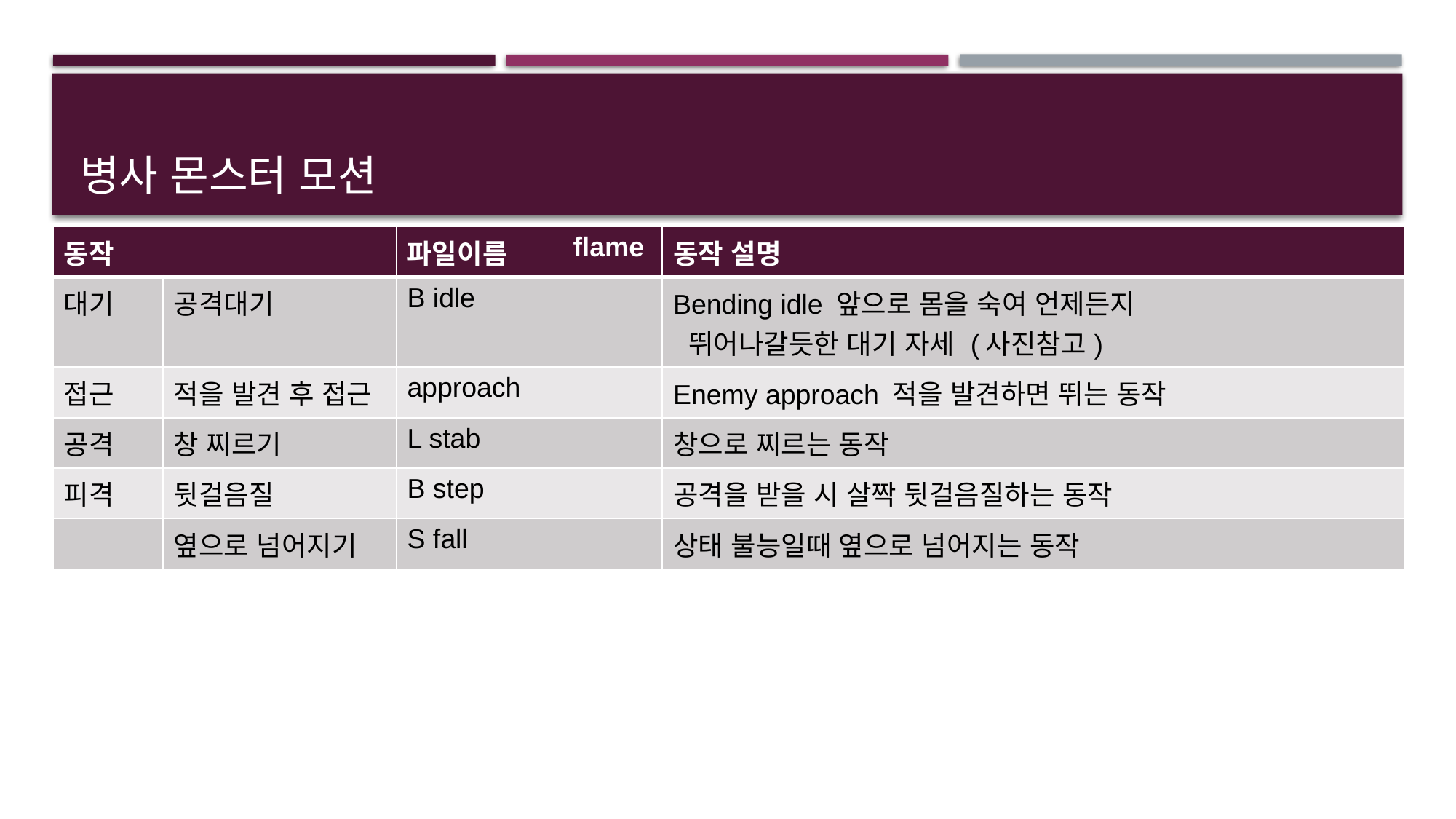

# 병사 몬스터 모션
| 동작 |  | 파일이름 | flame | 동작 설명 |
| --- | --- | --- | --- | --- |
| 대기 | 공격대기 | B idle |  | Bending idle 앞으로 몸을 숙여 언제든지 뛰어나갈듯한 대기 자세 (사진참고) |
| 접근 | 적을 발견 후 접근 | approach |  | Enemy approach 적을 발견하면 뛰는 동작 |
| 공격 | 창 찌르기 | L stab |  | 창으로 찌르는 동작 |
| 피격 | 뒷걸음질 | B step |  | 공격을 받을 시 살짝 뒷걸음질하는 동작 |
|  | 옆으로 넘어지기 | S fall |  | 상태 불능일때 옆으로 넘어지는 동작 |